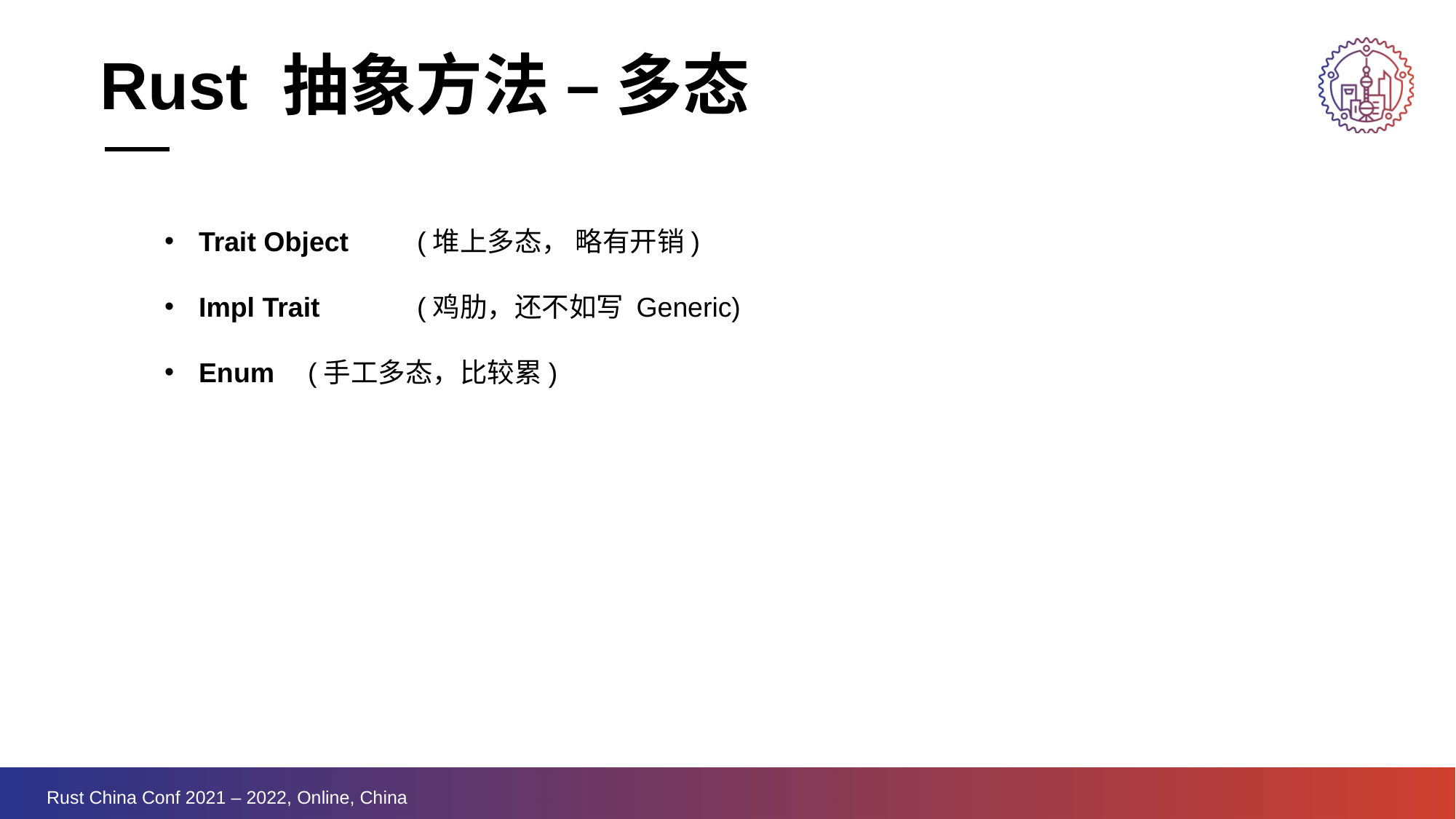

Rust 抽象方法 – 多态
Trait Object 	(堆上多态， 略有开销)
Impl Trait 	(鸡肋，还不如写 Generic)
Enum 	(手工多态，比较累)